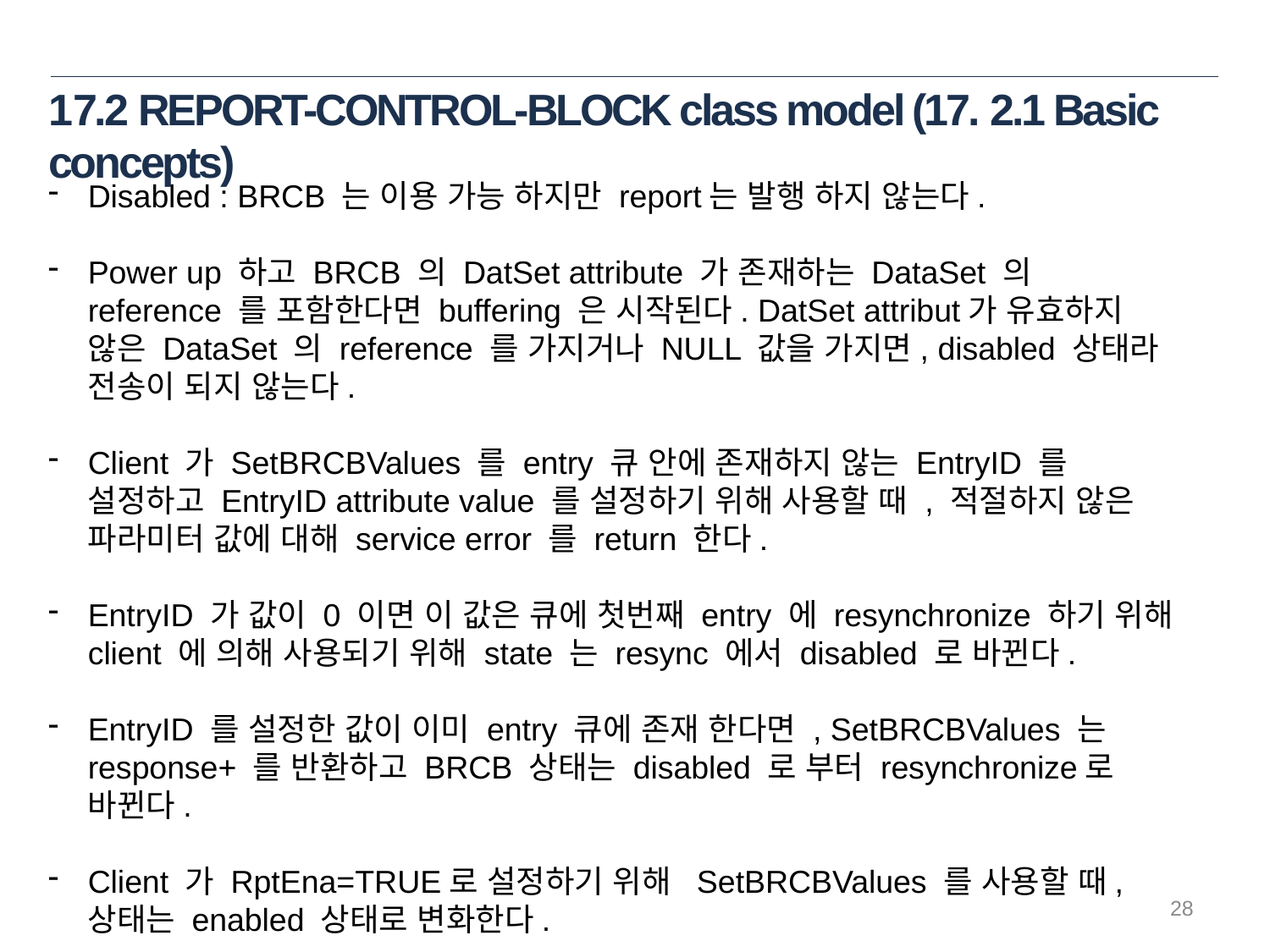

17.2 REPORT-CONTROL-BLOCK class model (17. 2.1 Basic concepts)
Disabled : BRCB 는 이용 가능 하지만 report는 발행 하지 않는다.

Power up 하고 BRCB 의 DatSet attribute 가 존재하는 DataSet 의 reference 를 포함한다면 buffering 은 시작된다. DatSet attribut가 유효하지 않은 DataSet 의 reference 를 가지거나 NULL 값을 가지면, disabled 상태라 전송이 되지 않는다.

Client 가 SetBRCBValues 를 entry 큐 안에 존재하지 않는 EntryID 를 설정하고 EntryID attribute value 를 설정하기 위해 사용할 때 , 적절하지 않은 파라미터 값에 대해 service error 를 return 한다.

EntryID 가 값이 0 이면 이 값은 큐에 첫번째 entry 에 resynchronize 하기 위해 client 에 의해 사용되기 위해 state 는 resync 에서 disabled 로 바뀐다.

EntryID 를 설정한 값이 이미 entry 큐에 존재 한다면 , SetBRCBValues 는 response+ 를 반환하고 BRCB 상태는 disabled 로 부터 resynchronize로 바뀐다.

Client 가 RptEna=TRUE로 설정하기 위해  SetBRCBValues 를 사용할 때, 상태는 enabled 상태로 변화한다.
28